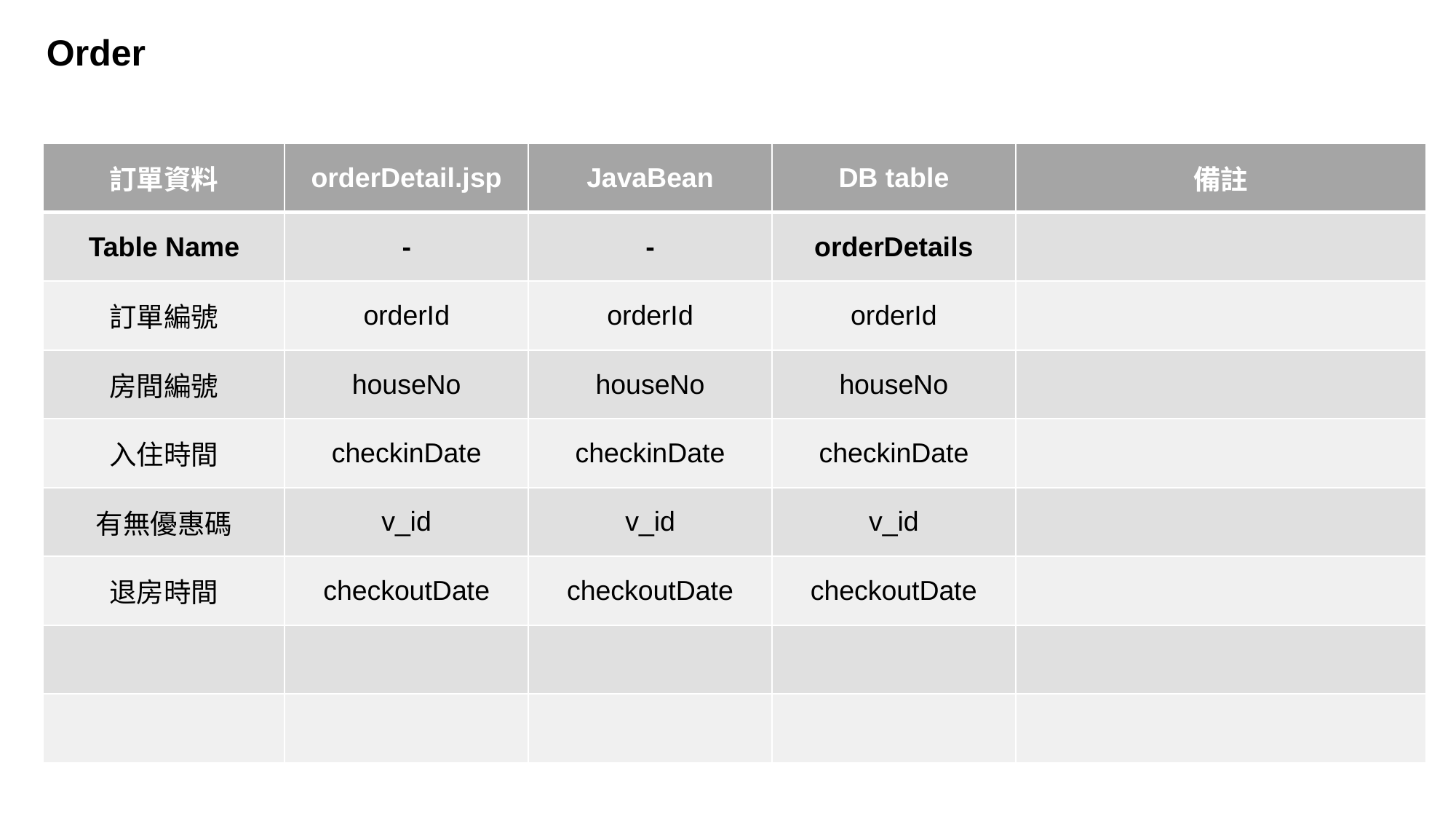

Order
| 訂單資料 | orderDetail.jsp | JavaBean | DB table | 備註 |
| --- | --- | --- | --- | --- |
| Table Name | - | - | orderDetails |  |
| 訂單編號 | orderId | orderId | orderId |  |
| 房間編號 | houseNo | houseNo | houseNo |  |
| 入住時間 | checkinDate | checkinDate | checkinDate |  |
| 有無優惠碼 | v\_id | v\_id | v\_id |  |
| 退房時間 | checkoutDate | checkoutDate | checkoutDate |  |
|  |  |  |  |  |
|  |  |  |  |  |